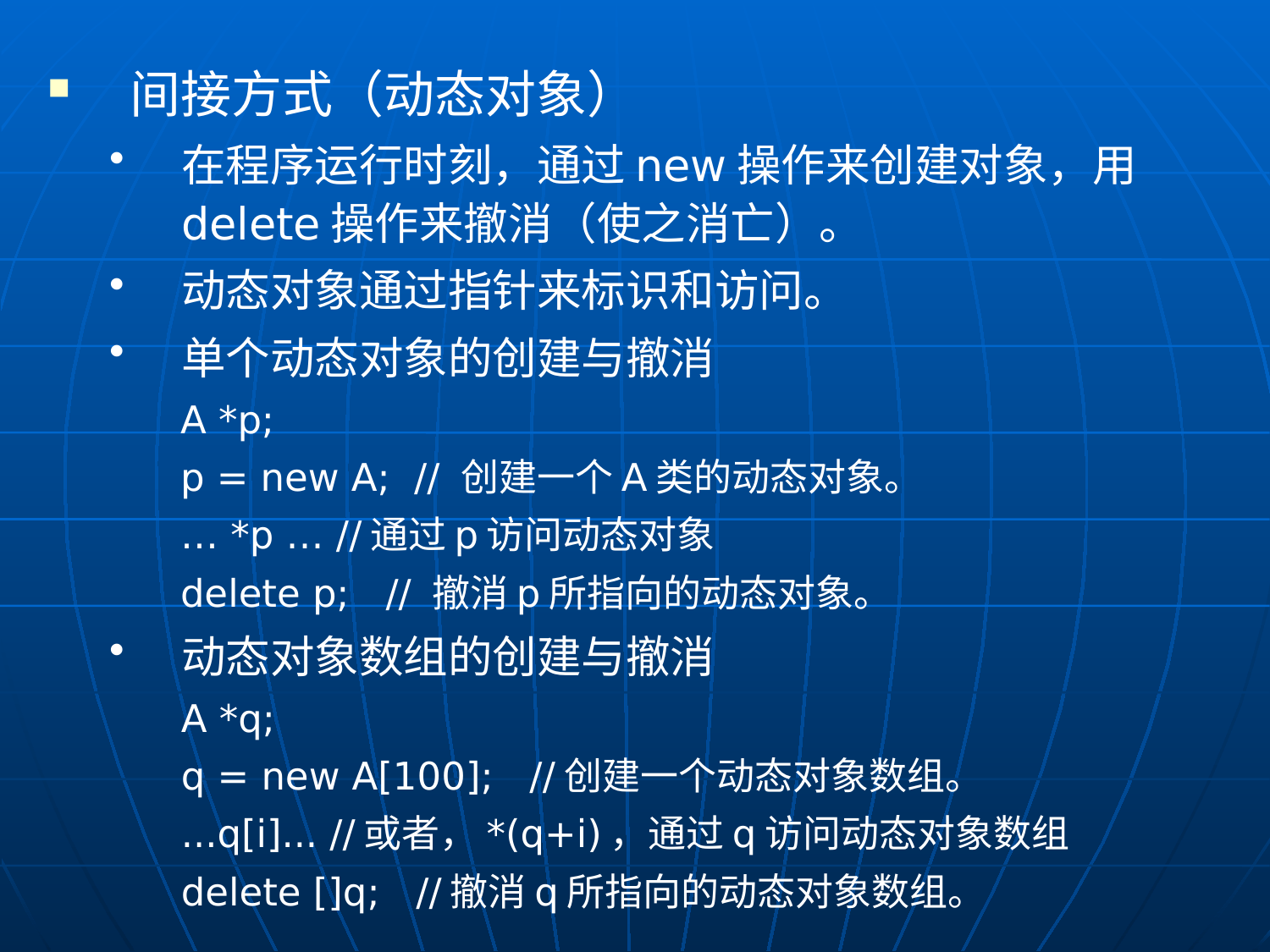

间接方式（动态对象）
在程序运行时刻，通过new操作来创建对象，用delete操作来撤消（使之消亡）。
动态对象通过指针来标识和访问。
单个动态对象的创建与撤消
A *p;
p = new A;  // 创建一个A类的动态对象。
… *p … //通过p访问动态对象
delete p;   // 撤消p所指向的动态对象。
动态对象数组的创建与撤消
A *q;
q = new A[100];   //创建一个动态对象数组。
...q[i]... //或者，*(q+i)，通过q访问动态对象数组
delete []q;   //撤消q所指向的动态对象数组。